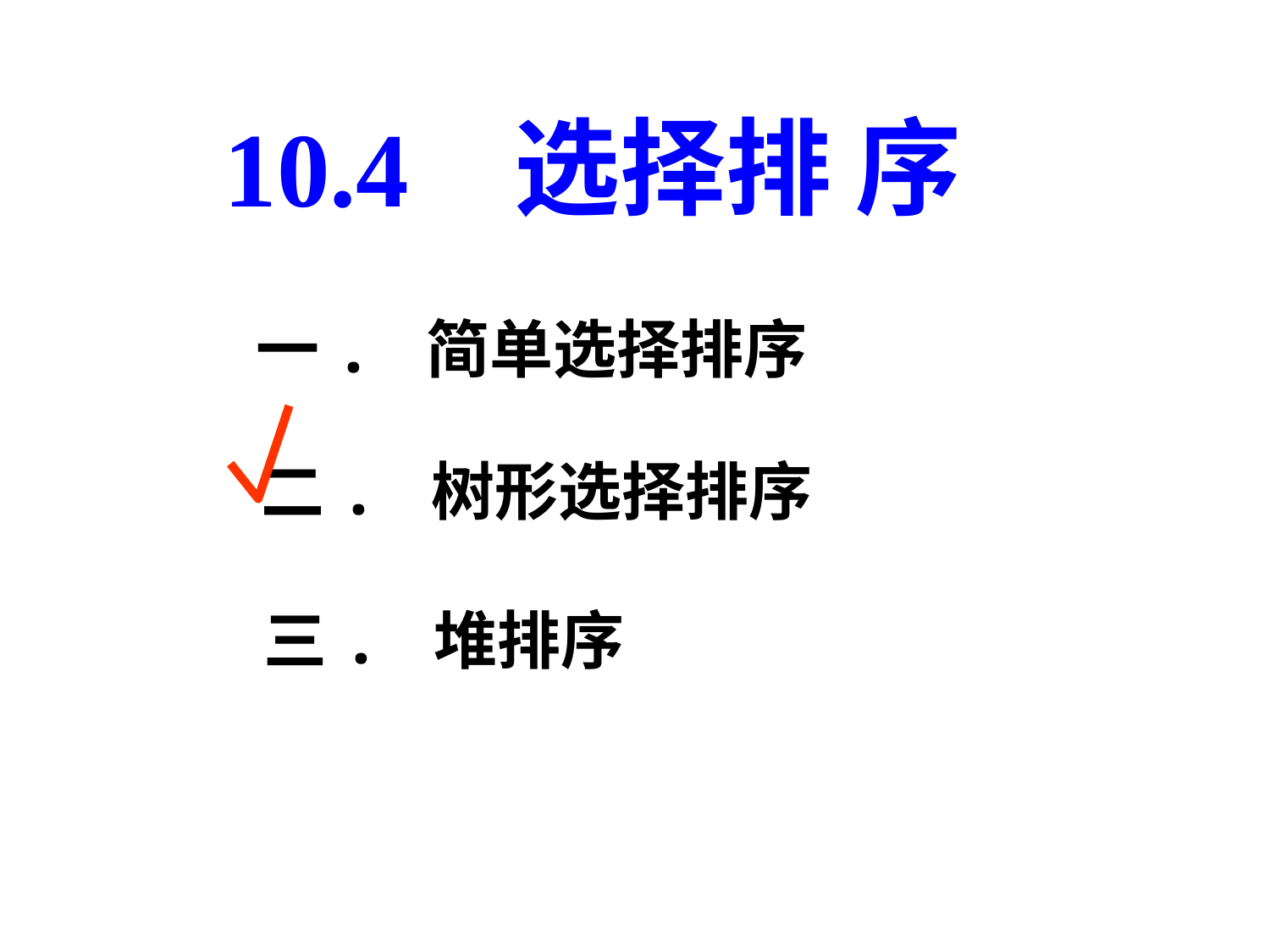

10.4   选择排 序
一. 简单选择排序

二. 树形选择排序
三. 堆排序